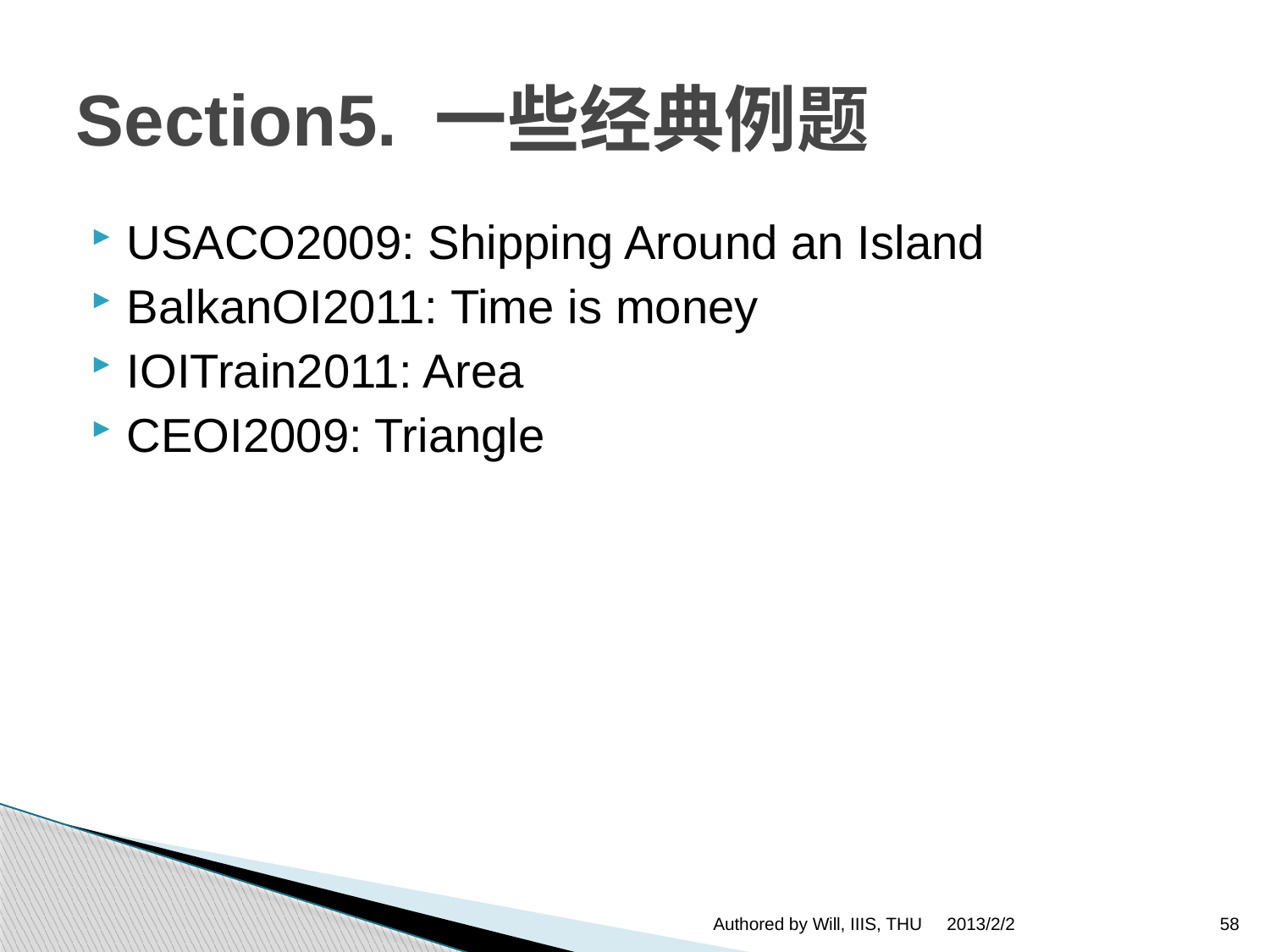

# Section5. 一些经典例题
USACO2009: Shipping Around an Island
BalkanOI2011: Time is money
IOITrain2011: Area
CEOI2009: Triangle
Authored by Will, IIIS, THU
2013/2/2
58